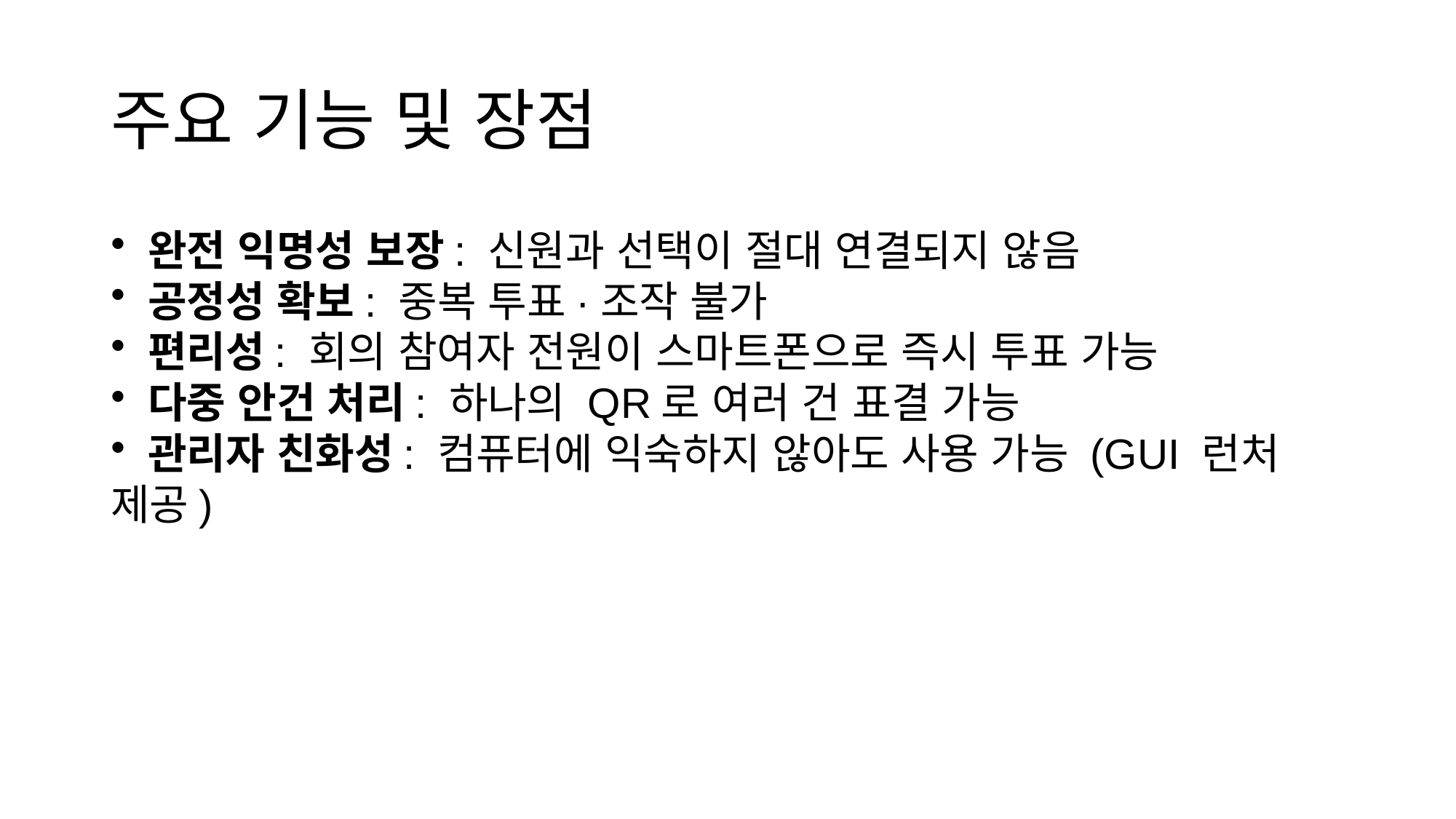

# 주요 기능 및 장점
 완전 익명성 보장: 신원과 선택이 절대 연결되지 않음
 공정성 확보: 중복 투표·조작 불가
 편리성: 회의 참여자 전원이 스마트폰으로 즉시 투표 가능
 다중 안건 처리: 하나의 QR로 여러 건 표결 가능
 관리자 친화성: 컴퓨터에 익숙하지 않아도 사용 가능 (GUI 런처 제공)